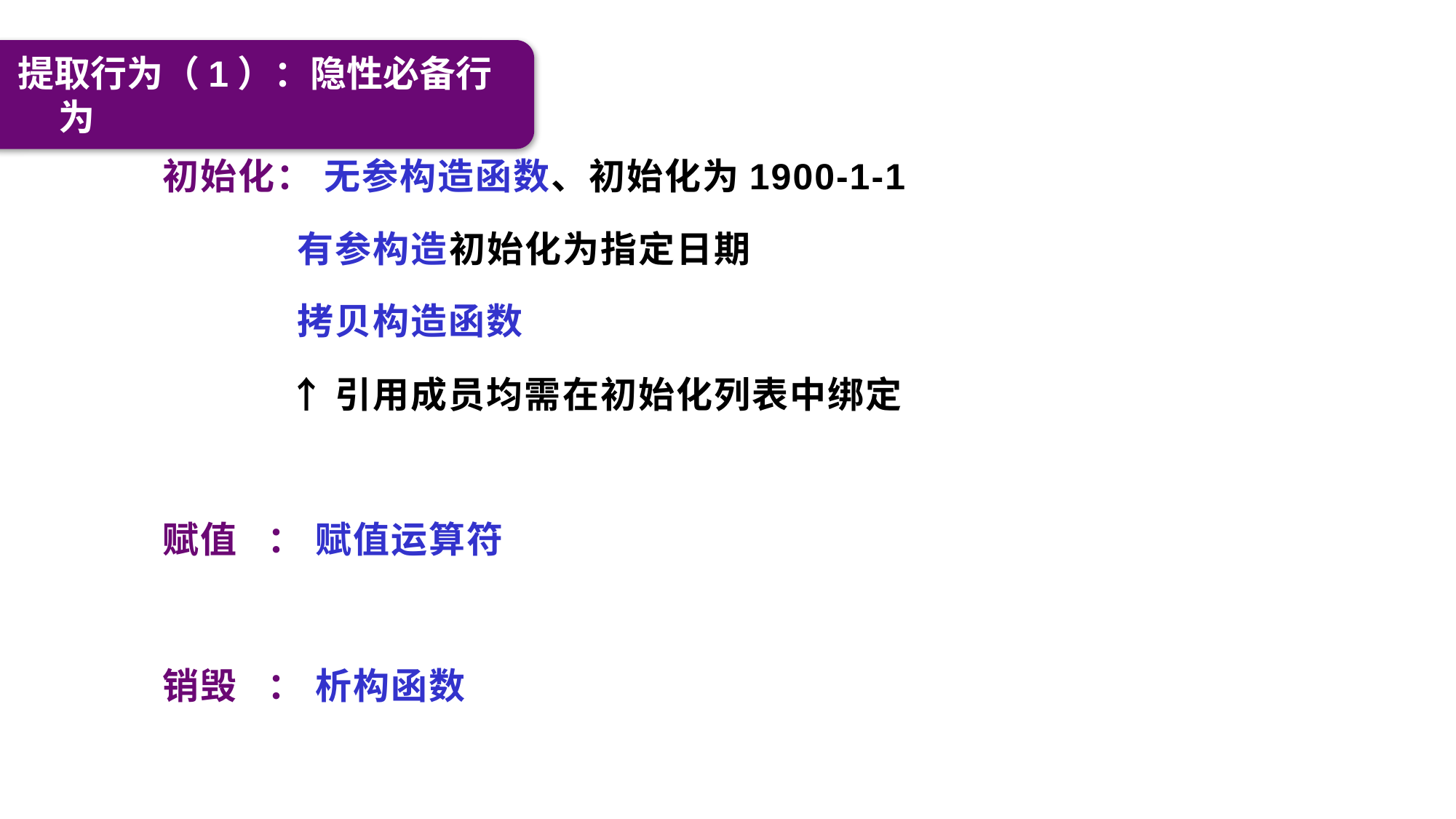

提取行为（1）：隐性必备行为
初始化： 无参构造函数、初始化为1900-1-1
             有参构造初始化为指定日期
             拷贝构造函数
             ↑引用成员均需在初始化列表中绑定

赋值   ： 赋值运算符

销毁   ： 析构函数
6